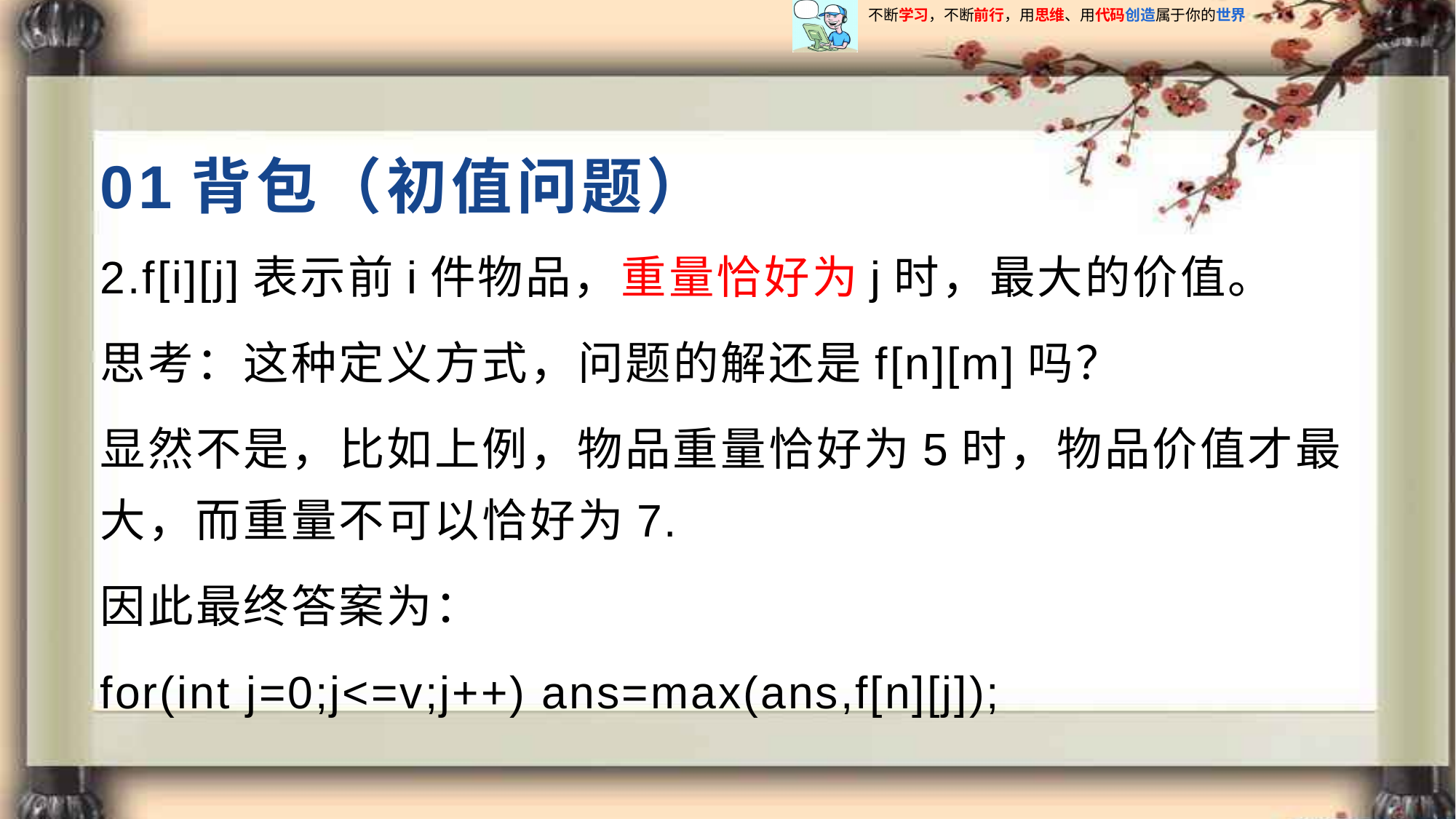

# 01背包（初值问题）
2.f[i][j]表示前i件物品，重量恰好为j时，最大的价值。
思考：这种定义方式，问题的解还是f[n][m]吗？
显然不是，比如上例，物品重量恰好为5时，物品价值才最大，而重量不可以恰好为7.
因此最终答案为：
for(int j=0;j<=v;j++) ans=max(ans,f[n][j]);